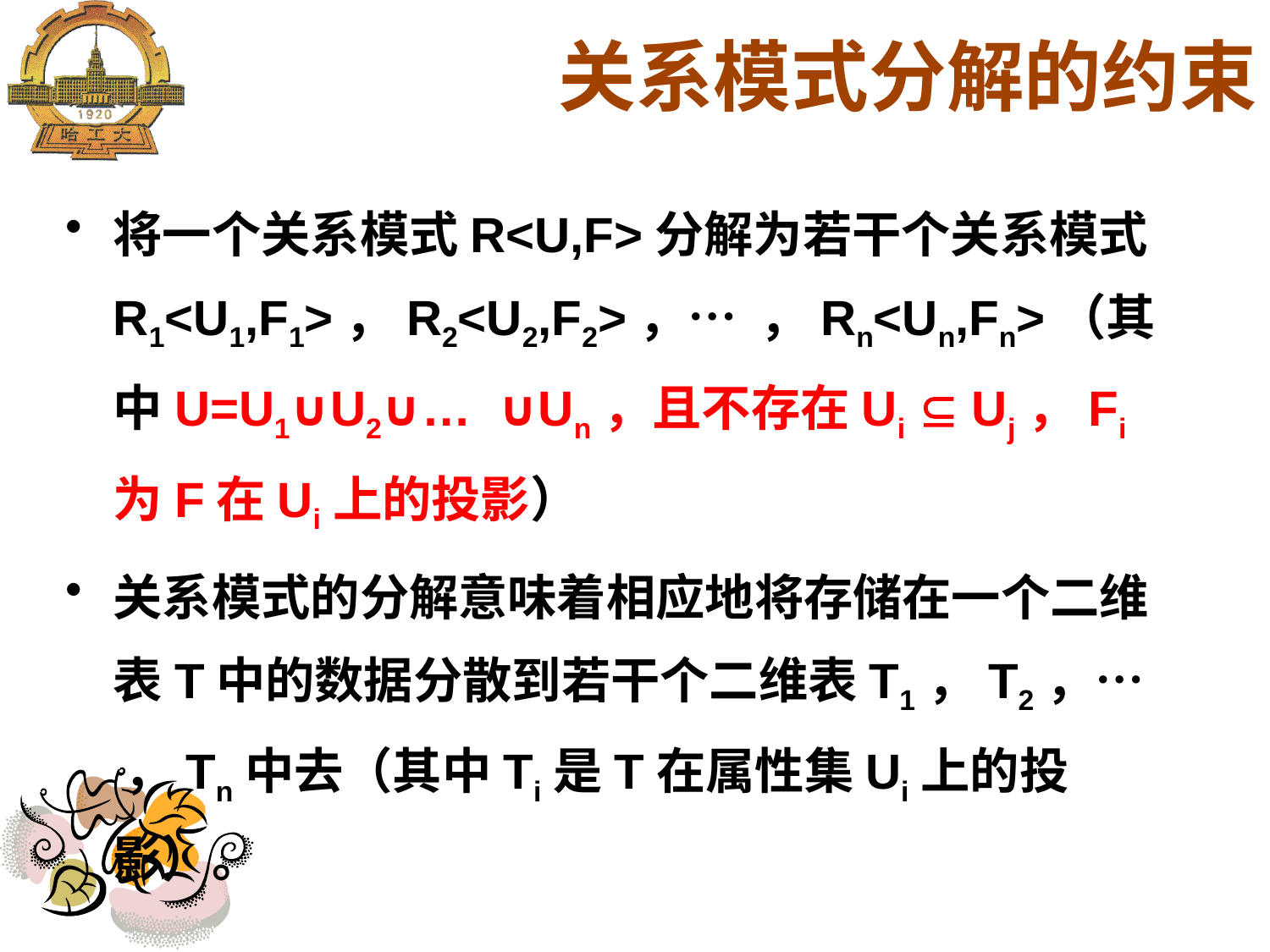

关系模式分解的约束
将一个关系模式R<U,F>分解为若干个关系模式R1<U1,F1>，R2<U2,F2>，…  ，Rn<Un,Fn>（其中U=U1∪U2∪…  ∪Un，且不存在Ui ⊆ Uj，Fi为F在Ui上的投影）
关系模式的分解意味着相应地将存储在一个二维表T中的数据分散到若干个二维表T1，T2，…  ，Tn中去（其中Ti是T在属性集Ui上的投影）。